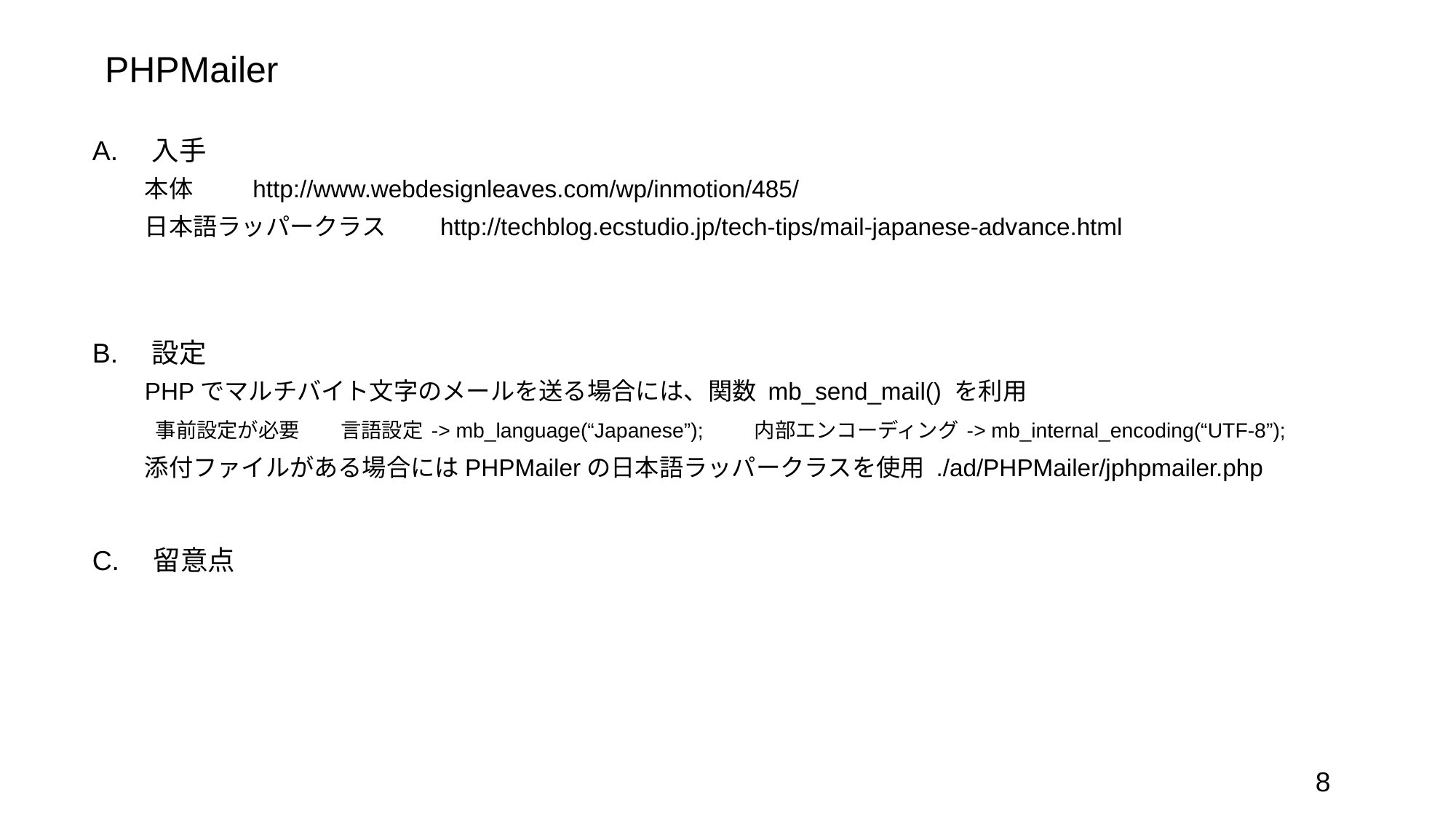

PHPMailer
A.　入手
本体　　 http://www.webdesignleaves.com/wp/inmotion/485/
日本語ラッパークラス　　http://techblog.ecstudio.jp/tech-tips/mail-japanese-advance.html
B.　設定
PHPでマルチバイト文字のメールを送る場合には、関数 mb_send_mail() を利用
  事前設定が必要　　言語設定 -> mb_language(“Japanese”); 　　内部エンコーディング -> mb_internal_encoding(“UTF-8”);
添付ファイルがある場合にはPHPMailerの日本語ラッパークラスを使用 ./ad/PHPMailer/jphpmailer.php
C.　留意点